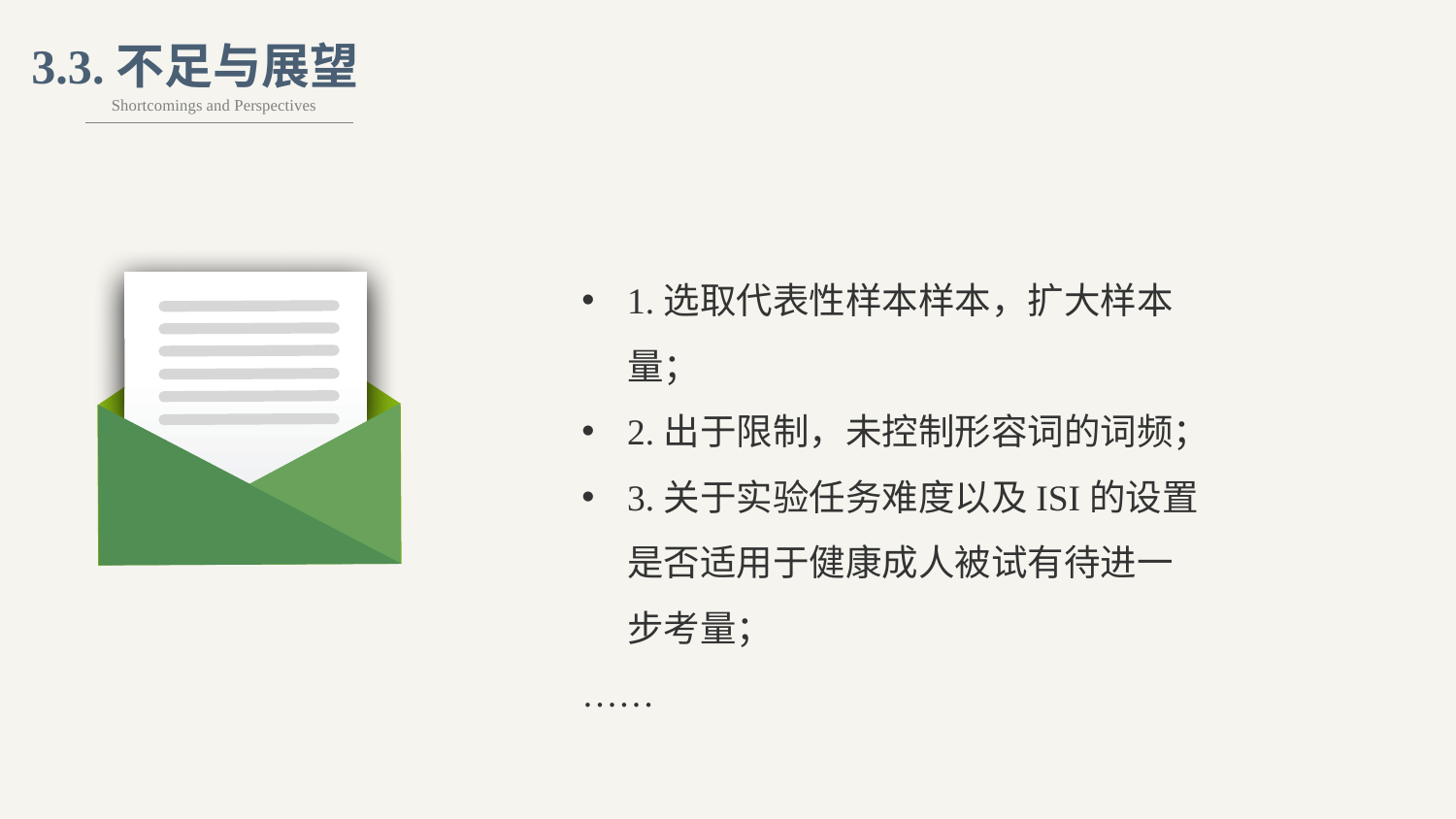

3.3.不足与展望
Shortcomings and Perspectives
1.选取代表性样本样本，扩大样本量；
2.出于限制，未控制形容词的词频；
3.关于实验任务难度以及ISI的设置是否适用于健康成人被试有待进一步考量；
……